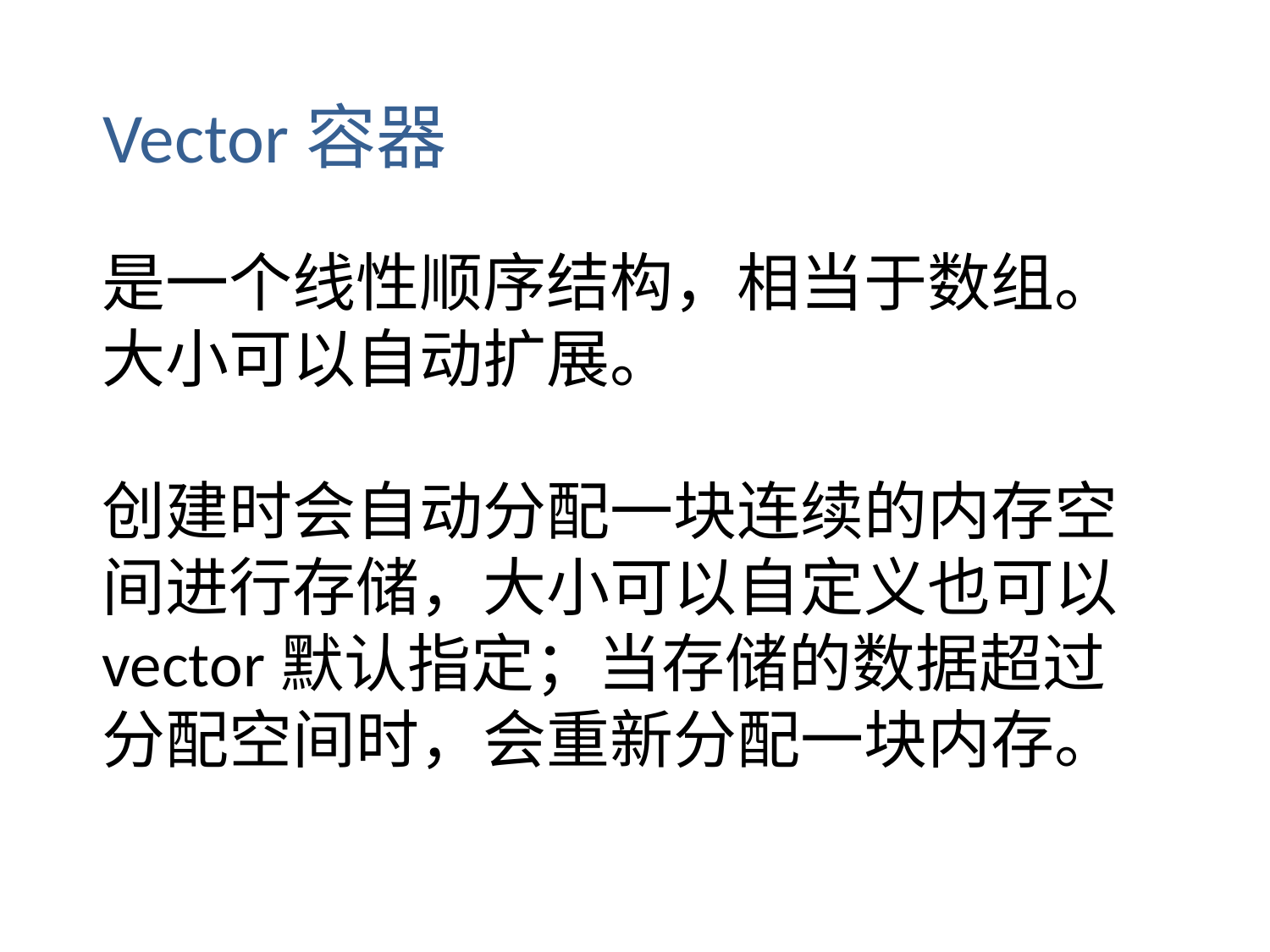

Vector容器
是一个线性顺序结构，相当于数组。
大小可以自动扩展。

创建时会自动分配一块连续的内存空间进行存储，大小可以自定义也可以vector默认指定；当存储的数据超过分配空间时，会重新分配一块内存。